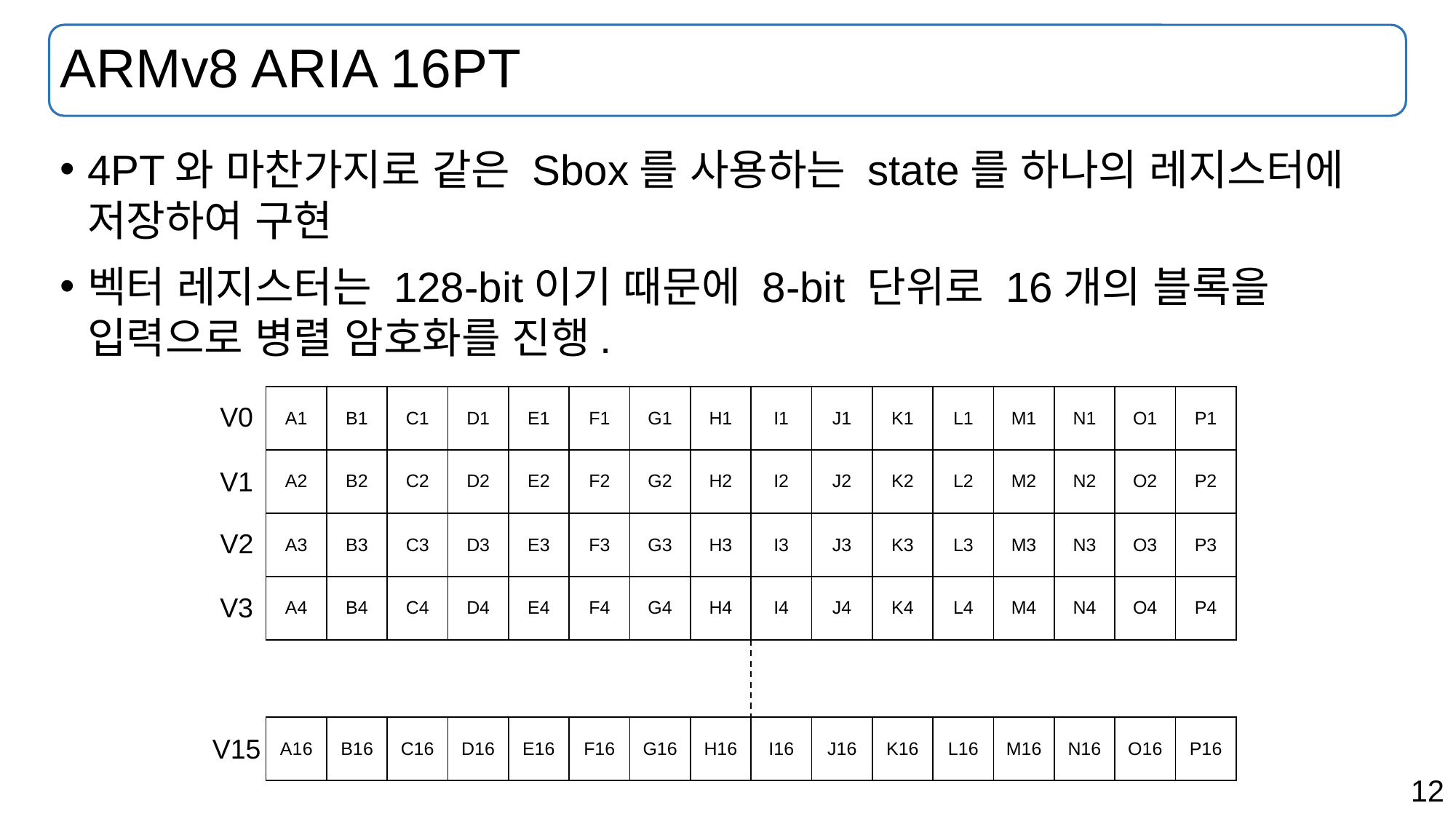

# ARMv8 ARIA 16PT
4PT와 마찬가지로 같은 Sbox를 사용하는 state를 하나의 레지스터에 저장하여 구현
벡터 레지스터는 128-bit이기 때문에 8-bit 단위로 16개의 블록을 입력으로 병렬 암호화를 진행.

| A1 | B1 | C1 | D1 | E1 | F1 | G1 | H1 | I1 | J1 | K1 | L1 | M1 | N1 | O1 | P1 |
| --- | --- | --- | --- | --- | --- | --- | --- | --- | --- | --- | --- | --- | --- | --- | --- |
| A2 | B2 | C2 | D2 | E2 | F2 | G2 | H2 | I2 | J2 | K2 | L2 | M2 | N2 | O2 | P2 |
| A3 | B3 | C3 | D3 | E3 | F3 | G3 | H3 | I3 | J3 | K3 | L3 | M3 | N3 | O3 | P3 |
| A4 | B4 | C4 | D4 | E4 | F4 | G4 | H4 | I4 | J4 | K4 | L4 | M4 | N4 | O4 | P4 |
V0
V1
V2
V3
| A16 | B16 | C16 | D16 | E16 | F16 | G16 | H16 | I16 | J16 | K16 | L16 | M16 | N16 | O16 | P16 |
| --- | --- | --- | --- | --- | --- | --- | --- | --- | --- | --- | --- | --- | --- | --- | --- |
V15